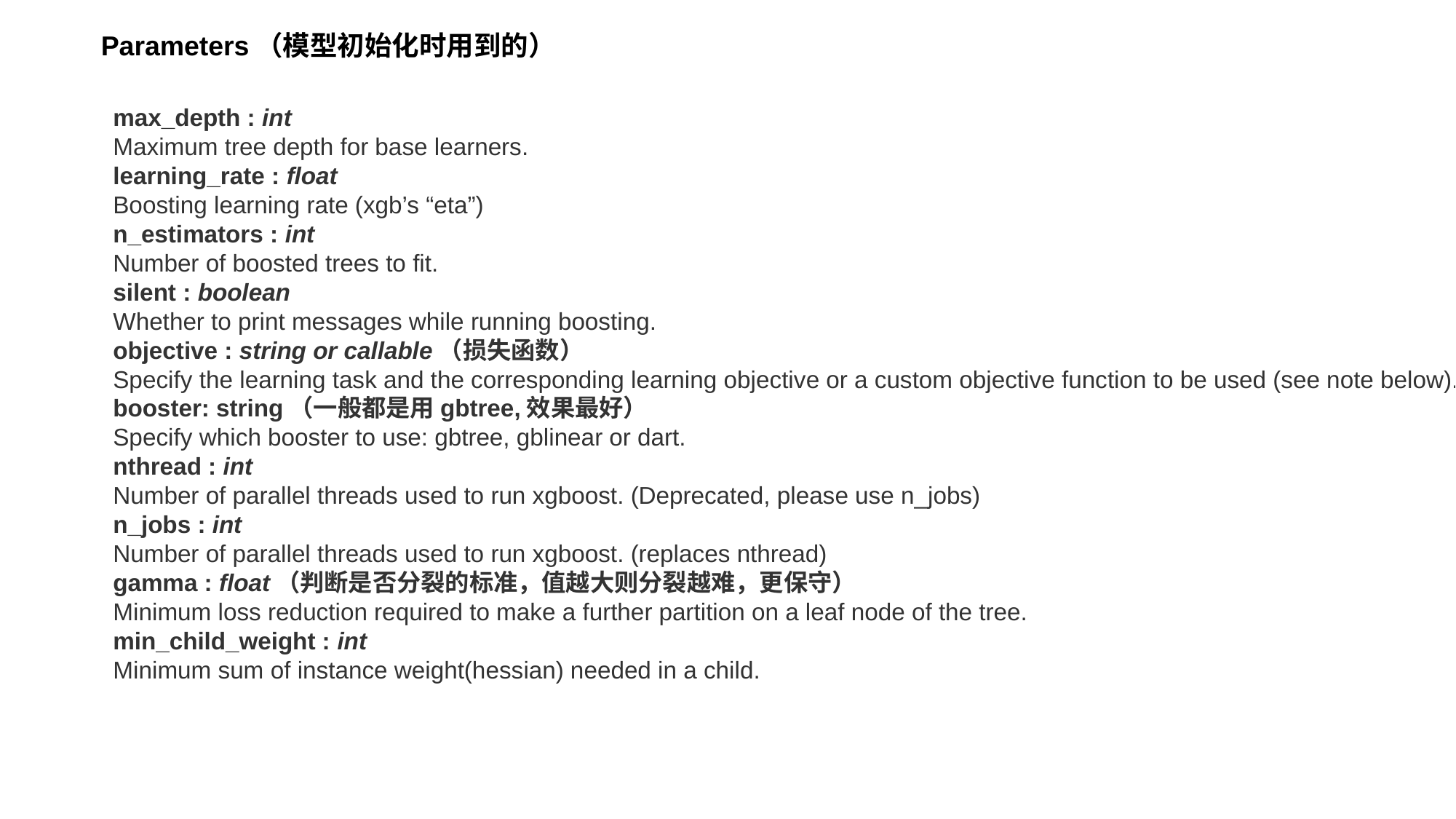

Parameters（模型初始化时用到的）
max_depth : int
Maximum tree depth for base learners.
learning_rate : float
Boosting learning rate (xgb’s “eta”)
n_estimators : int
Number of boosted trees to fit.
silent : boolean
Whether to print messages while running boosting.
objective : string or callable（损失函数）
Specify the learning task and the corresponding learning objective or a custom objective function to be used (see note below).
booster: string（一般都是用gbtree,效果最好）
Specify which booster to use: gbtree, gblinear or dart.
nthread : int
Number of parallel threads used to run xgboost. (Deprecated, please use n_jobs)
n_jobs : int
Number of parallel threads used to run xgboost. (replaces nthread)
gamma : float（判断是否分裂的标准，值越大则分裂越难，更保守）
Minimum loss reduction required to make a further partition on a leaf node of the tree.
min_child_weight : int
Minimum sum of instance weight(hessian) needed in a child.